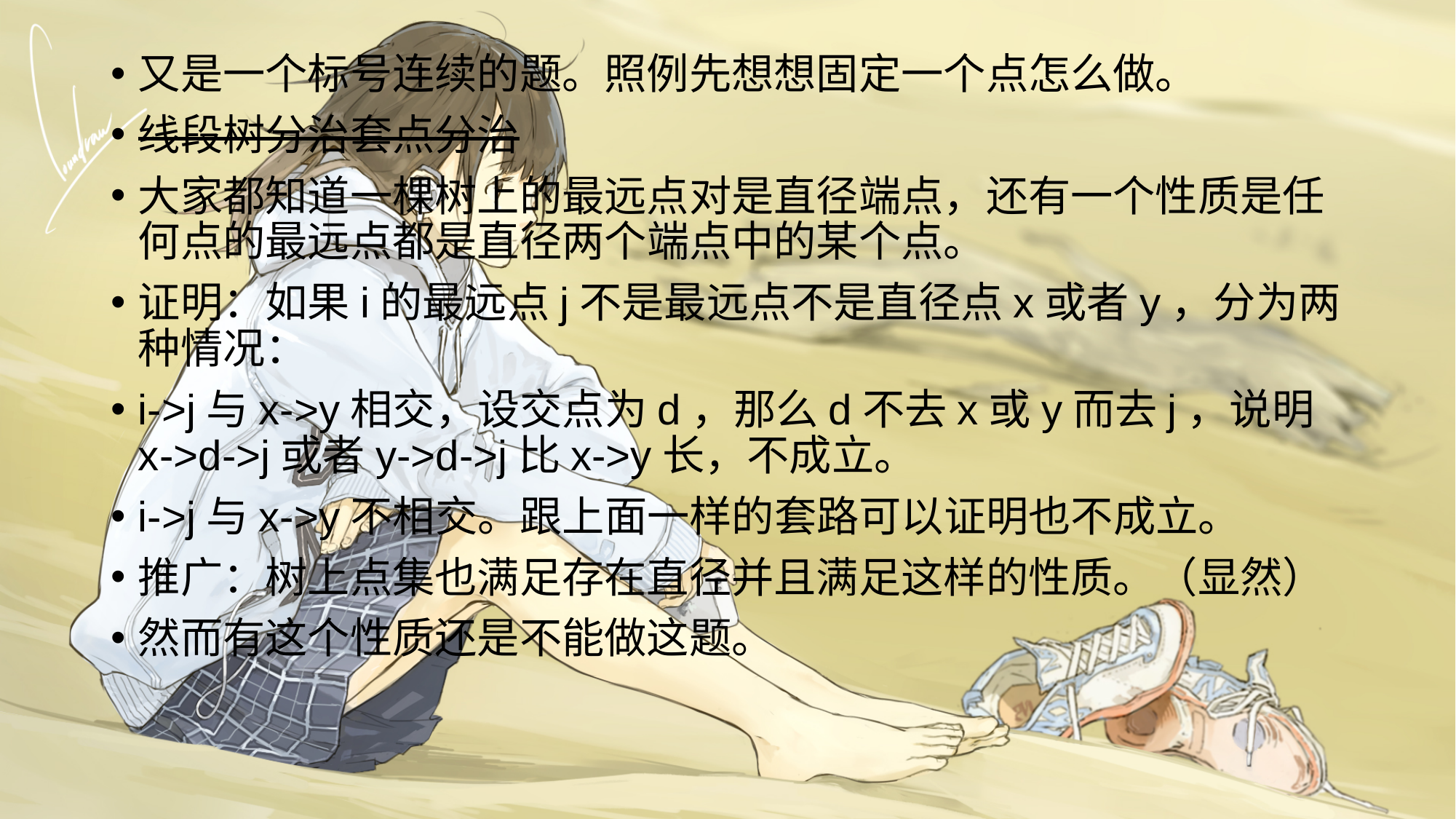

又是一个标号连续的题。照例先想想固定一个点怎么做。
线段树分治套点分治
大家都知道一棵树上的最远点对是直径端点，还有一个性质是任何点的最远点都是直径两个端点中的某个点。
证明：如果i的最远点j不是最远点不是直径点x或者y，分为两种情况：
i->j与x->y相交，设交点为d，那么d不去x或y而去j，说明x->d->j或者y->d->j比x->y长，不成立。
i->j与x->y不相交。跟上面一样的套路可以证明也不成立。
推广：树上点集也满足存在直径并且满足这样的性质。（显然）
然而有这个性质还是不能做这题。